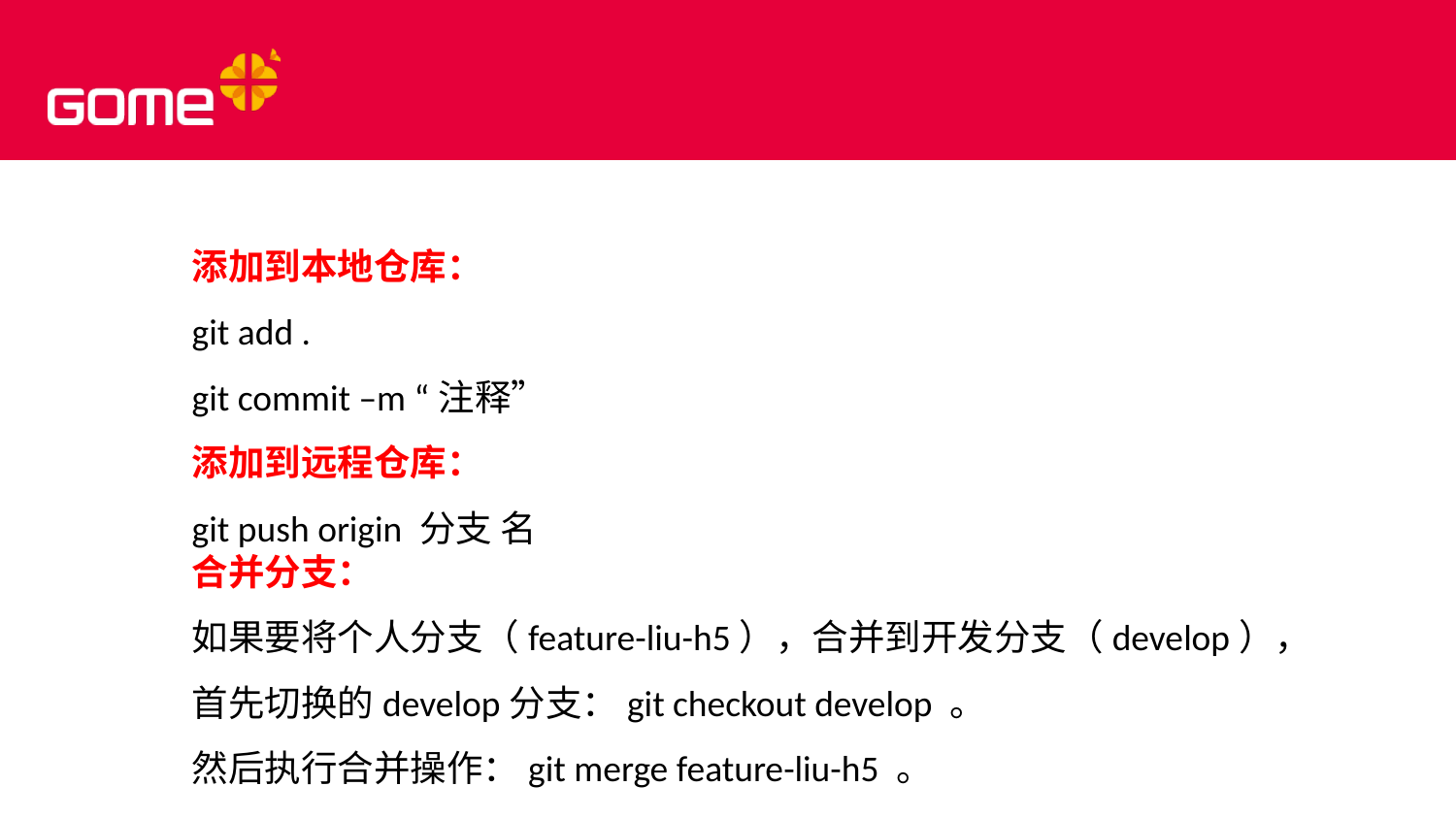

添加到本地仓库：
git add .
git commit –m “注释”
添加到远程仓库：
git push origin 分支 名
合并分支：
如果要将个人分支（feature-liu-h5），合并到开发分支（develop），
首先切换的develop分支：git checkout develop 。
然后执行合并操作：git merge feature-liu-h5 。